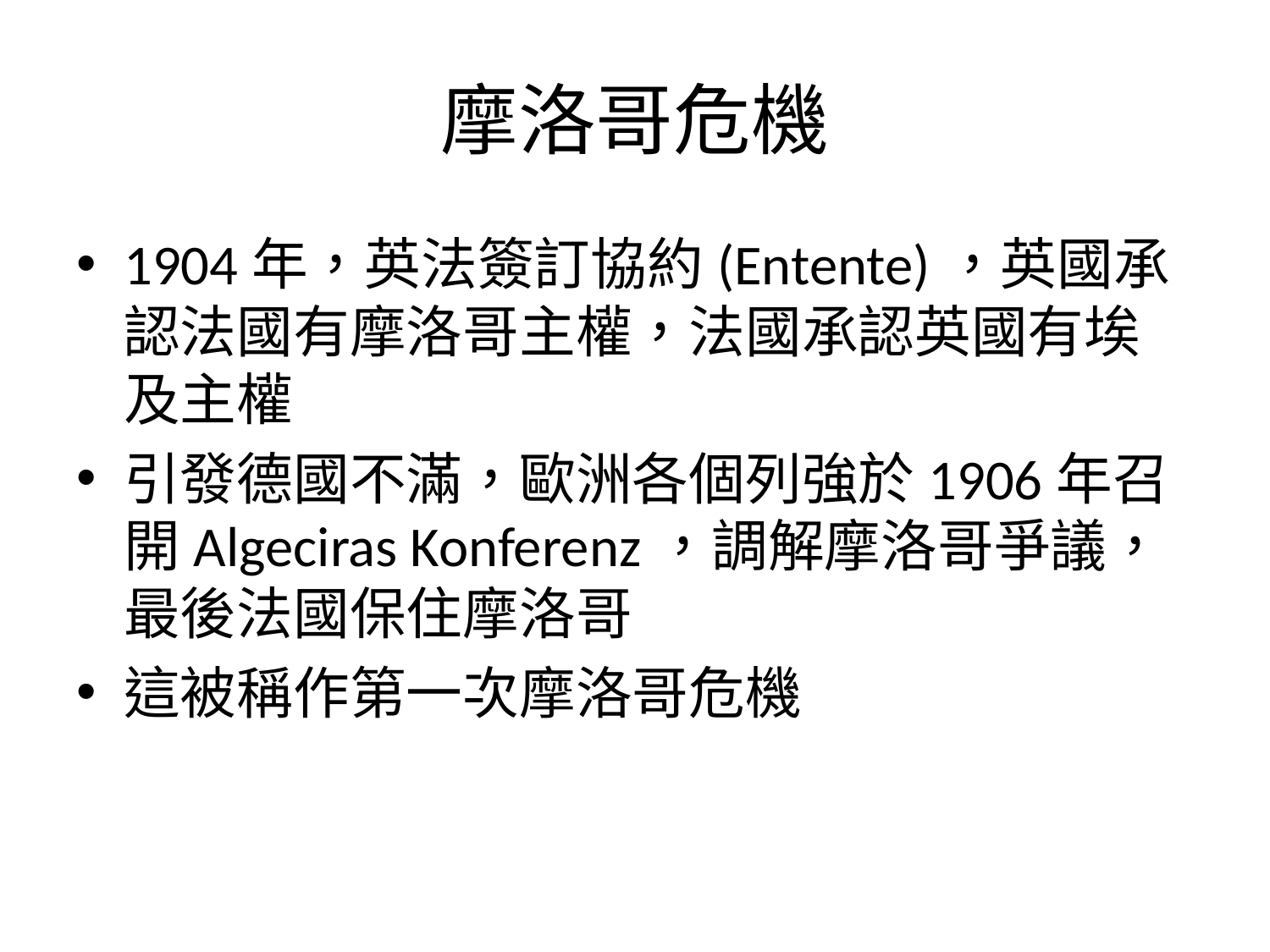

# 摩洛哥危機
1904年，英法簽訂協約(Entente)，英國承認法國有摩洛哥主權，法國承認英國有埃及主權
引發德國不滿，歐洲各個列強於1906年召開Algeciras Konferenz，調解摩洛哥爭議，最後法國保住摩洛哥
這被稱作第一次摩洛哥危機